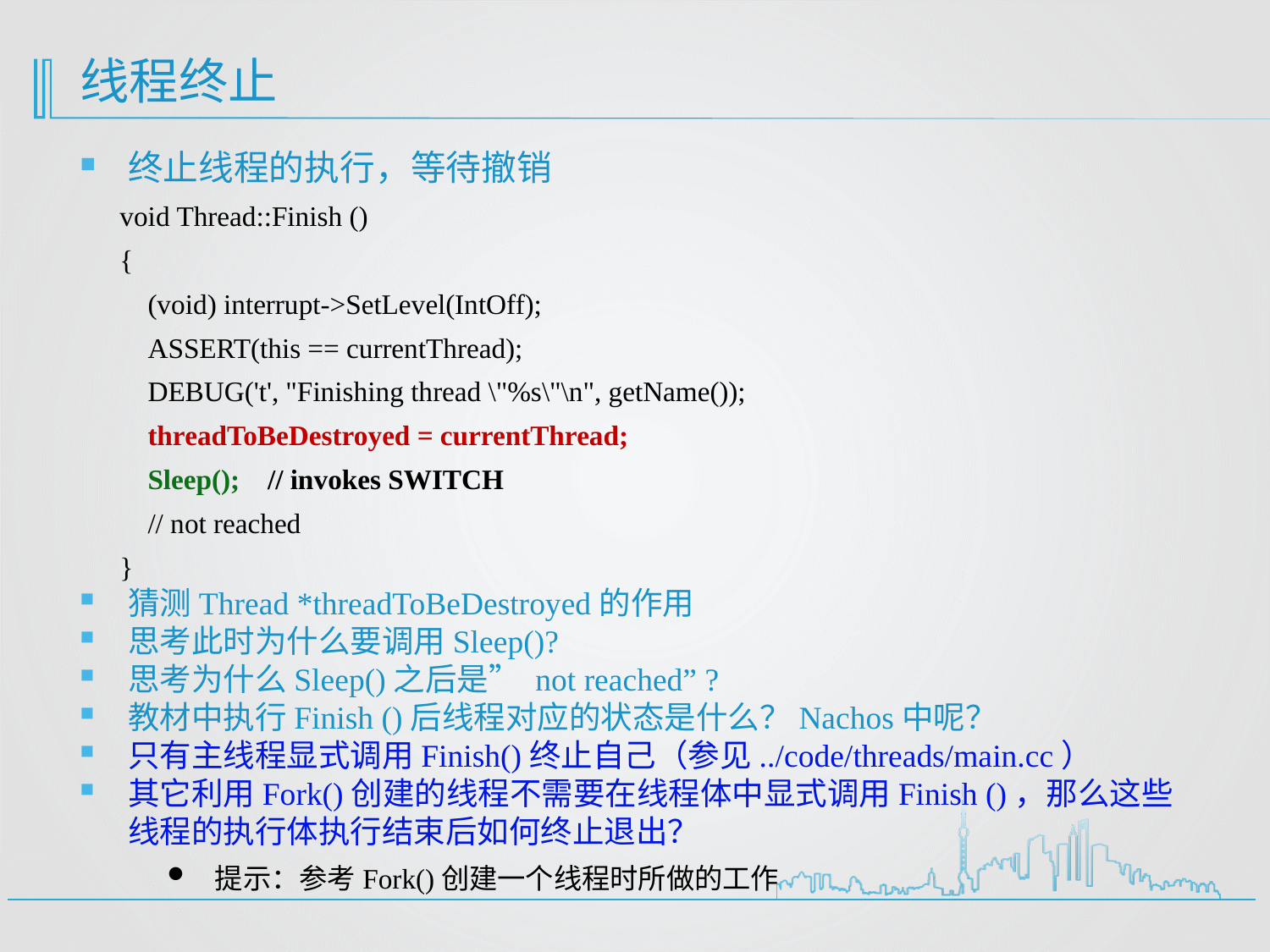

# 线程终止
终止线程的执行，等待撤销
void Thread::Finish ()
{
    (void) interrupt->SetLevel(IntOff);
    ASSERT(this == currentThread);
    DEBUG('t', "Finishing thread \"%s\"\n", getName());
    threadToBeDestroyed = currentThread;
    Sleep();	   // invokes SWITCH
    // not reached
}
猜测Thread *threadToBeDestroyed的作用
思考此时为什么要调用Sleep()?
思考为什么Sleep()之后是” not reached” ?
教材中执行Finish ()后线程对应的状态是什么？Nachos中呢？
只有主线程显式调用Finish()终止自己（参见../code/threads/main.cc）
其它利用Fork()创建的线程不需要在线程体中显式调用Finish ()，那么这些线程的执行体执行结束后如何终止退出？
提示：参考Fork()创建一个线程时所做的工作